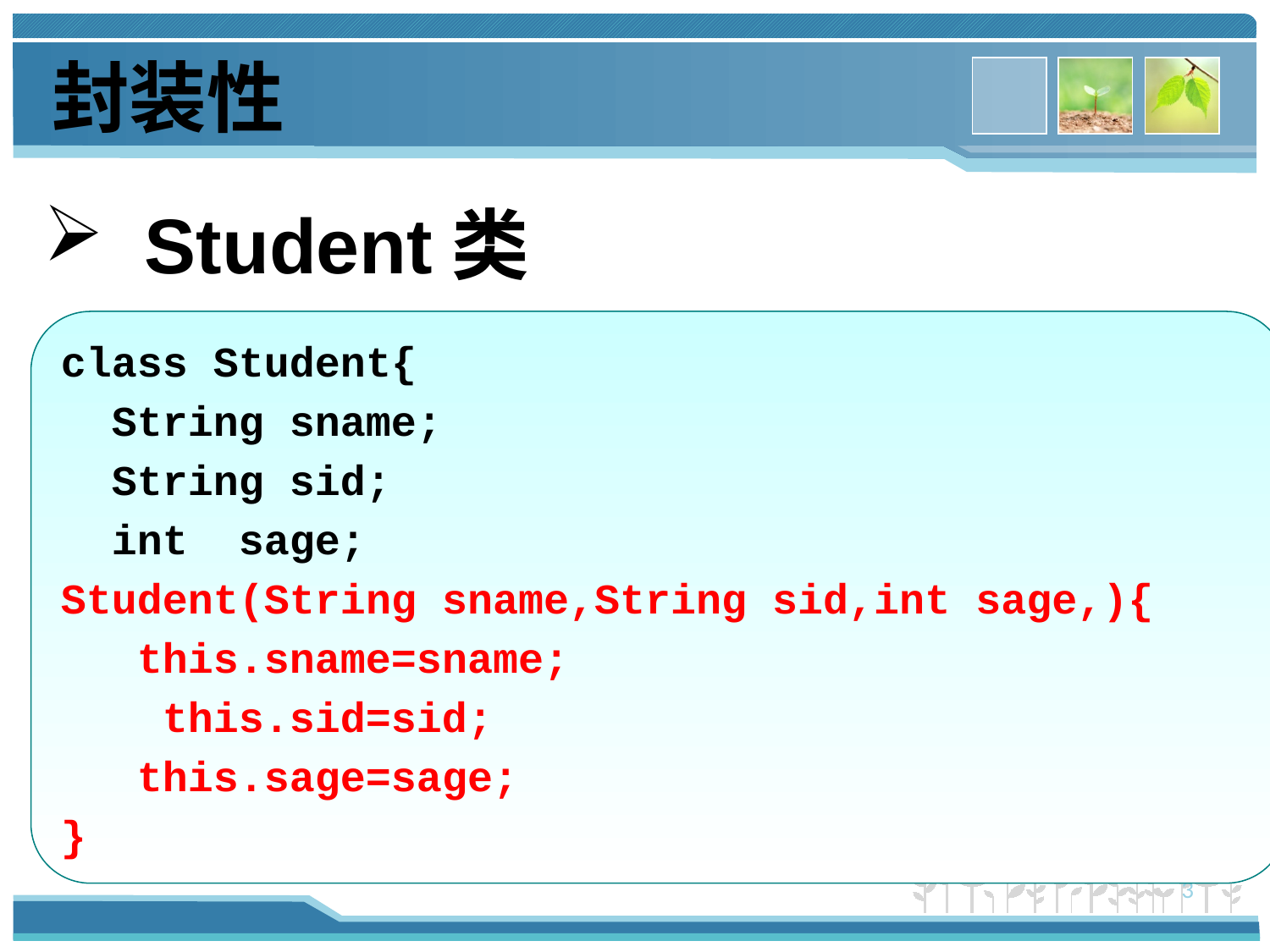

封装性
 Student类
class Student{
  String sname;
  String sid;
  int  sage;
Student(String sname,String sid,int sage,){
   this.sname=sname;
    this.sid=sid;
   this.sage=sage;
}
3